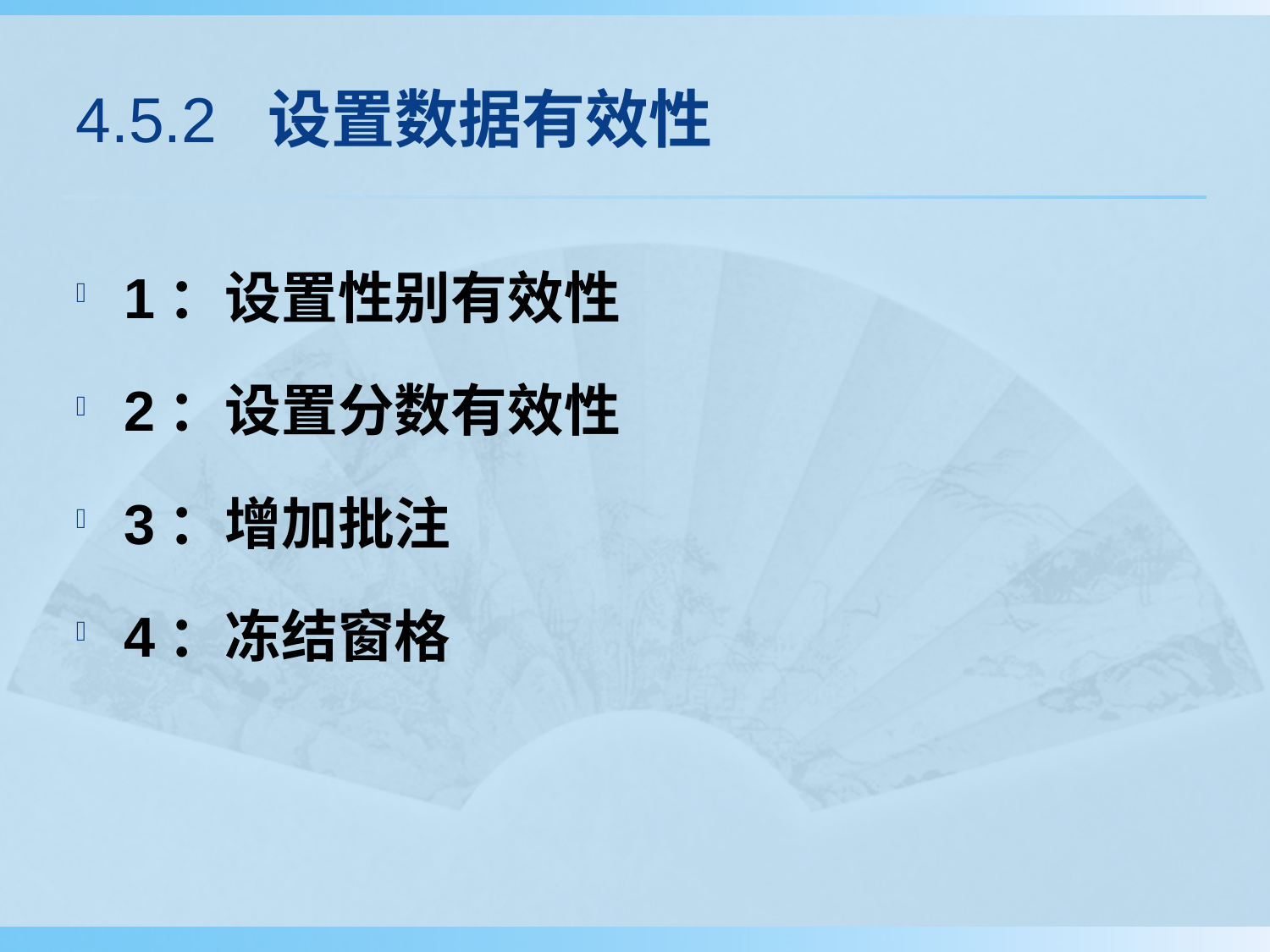

# 4.5.2  设置数据有效性
1：设置性别有效性
2：设置分数有效性
3：增加批注
4：冻结窗格